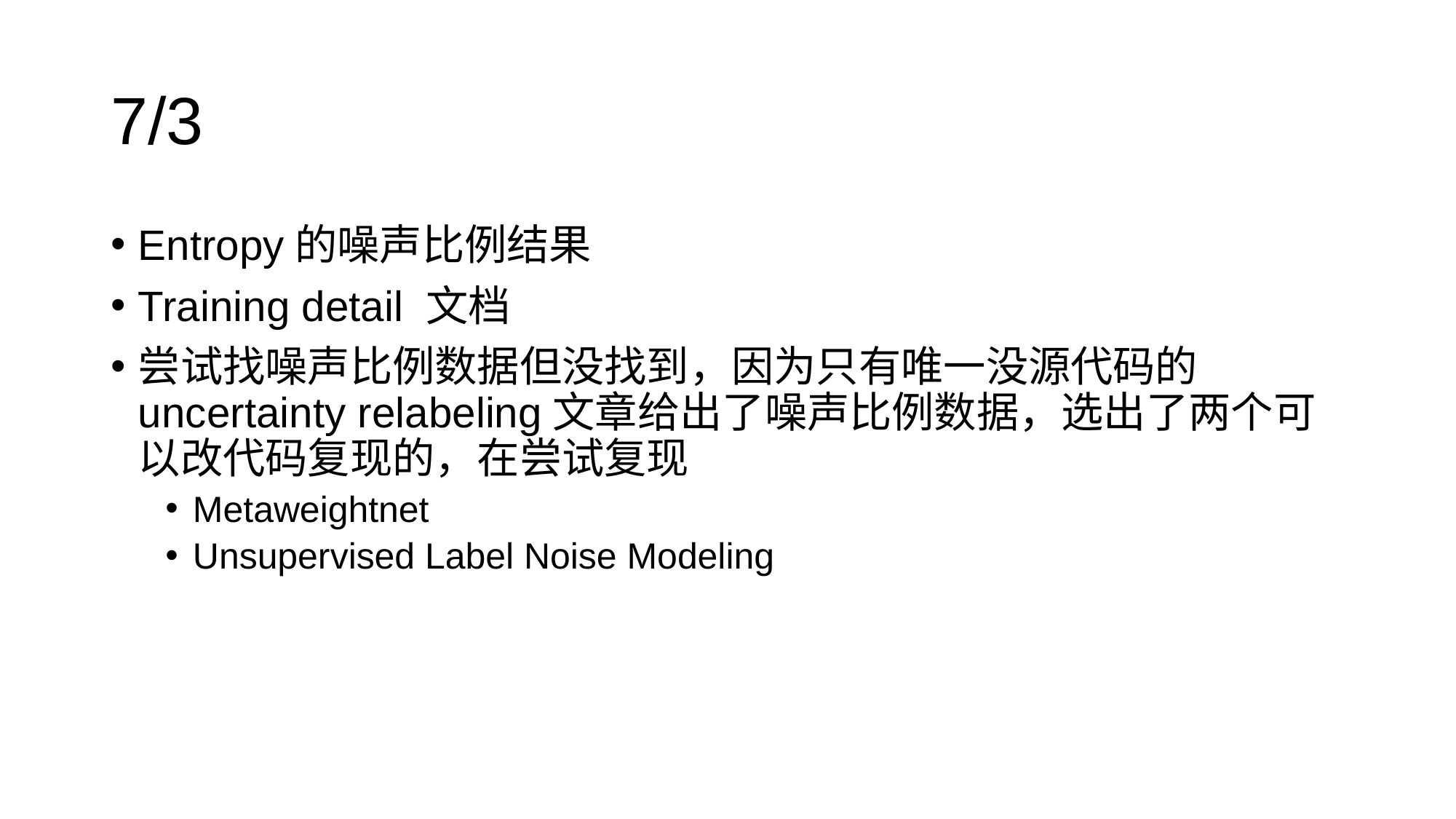

# 7/3
Entropy的噪声比例结果
Training detail 文档
尝试找噪声比例数据但没找到，因为只有唯一没源代码的uncertainty relabeling文章给出了噪声比例数据，选出了两个可以改代码复现的，在尝试复现
Metaweightnet
Unsupervised Label Noise Modeling